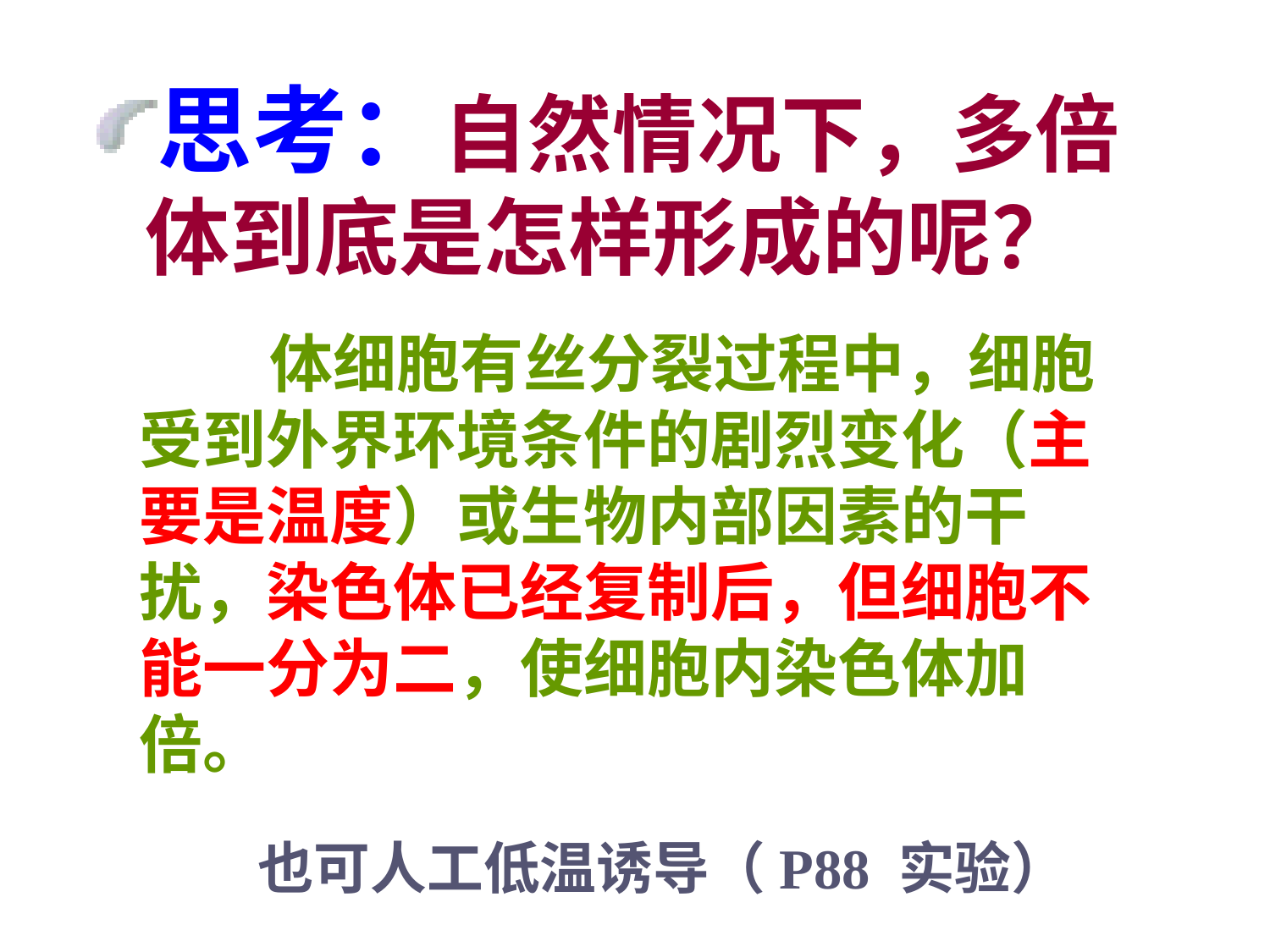

思考：自然情况下，多倍体到底是怎样形成的呢？

        体细胞有丝分裂过程中，细胞受到外界环境条件的剧烈变化（主要是温度）或生物内部因素的干扰，染色体已经复制后，但细胞不能一分为二，使细胞内染色体加倍。
也可人工低温诱导（P88 实验）